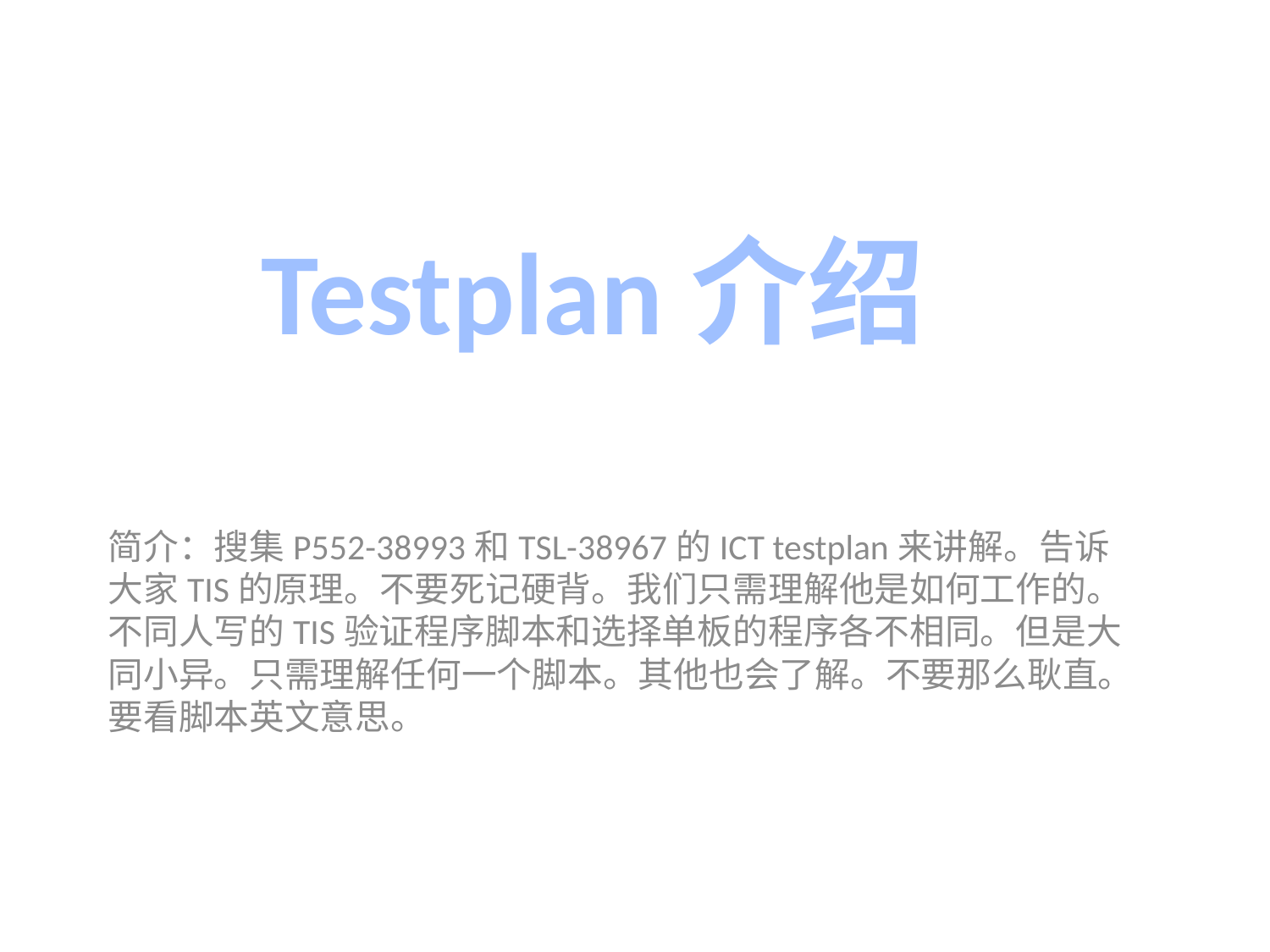

Testplan介绍
简介：搜集P552-38993和TSL-38967的ICT testplan来讲解。告诉大家TIS的原理。不要死记硬背。我们只需理解他是如何工作的。不同人写的TIS验证程序脚本和选择单板的程序各不相同。但是大同小异。只需理解任何一个脚本。其他也会了解。不要那么耿直。要看脚本英文意思。